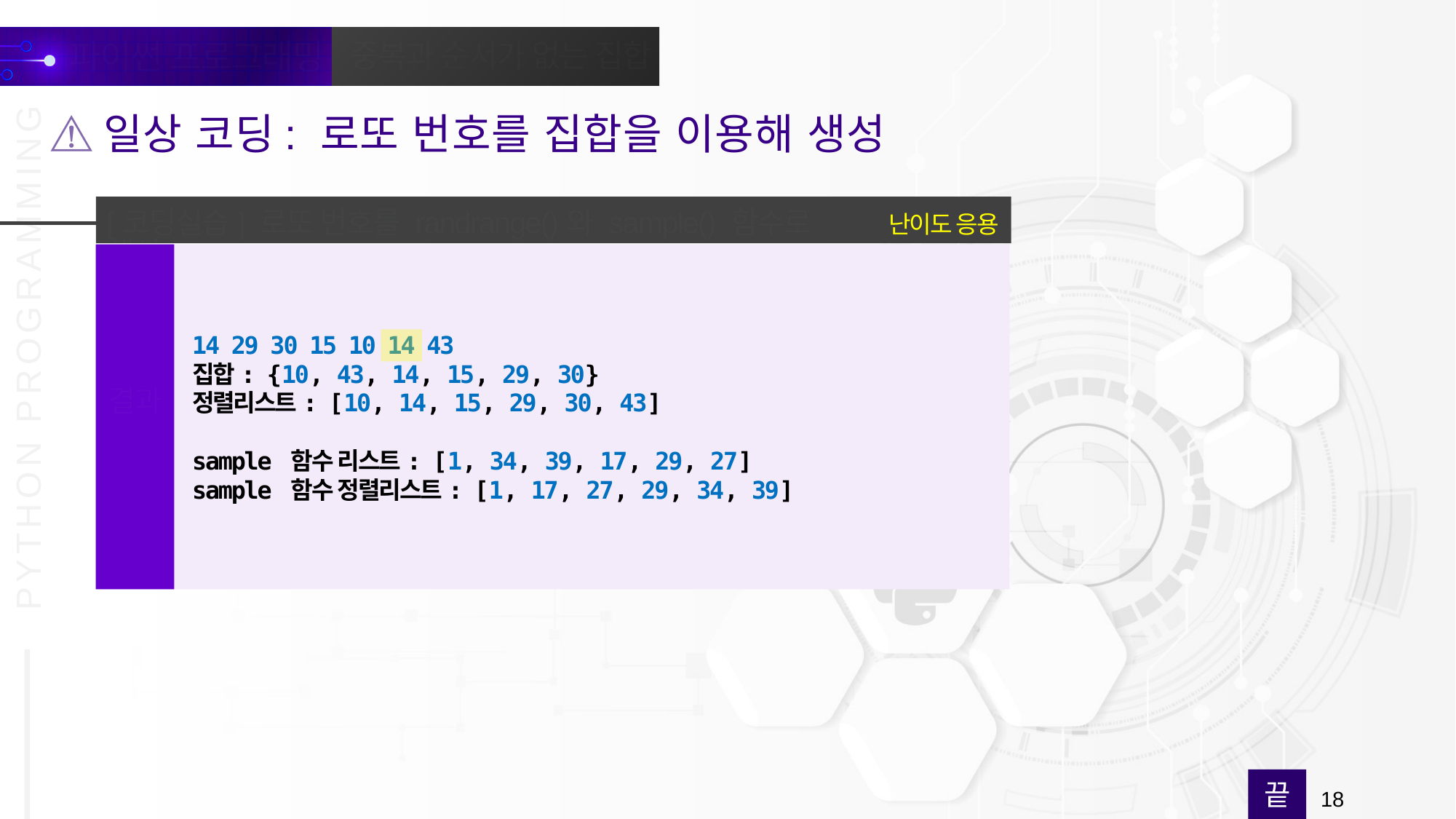

일상 코딩: 로또 번호를 집합을 이용해 생성

난이도 응용
[코딩실습] 로또 번호를 randrange()와 sample() 함수로 생성
14 29 30 15 10 14 43
집합: {10, 43, 14, 15, 29, 30}
정렬리스트: [10, 14, 15, 29, 30, 43]

sample 함수 리스트: [1, 34, 39, 17, 29, 27]
sample 함수 정렬리스트: [1, 17, 27, 29, 34, 39]
결과

끝
18